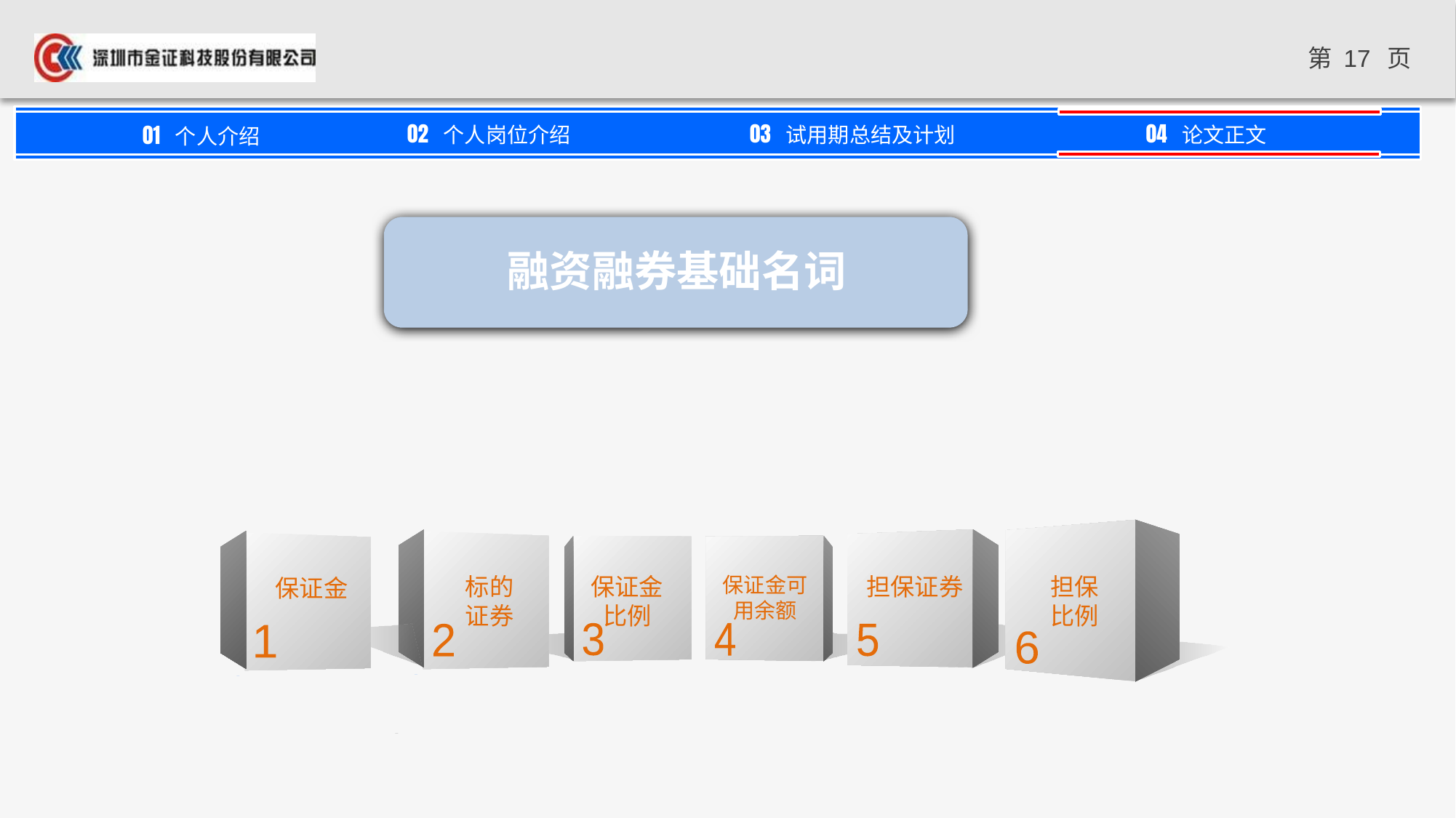

融资融券基础名词

保证金
标的
证券
保证金比例
保证金可用余额
担保证券
担保
比例
保证金
3
4

2
5
1
6